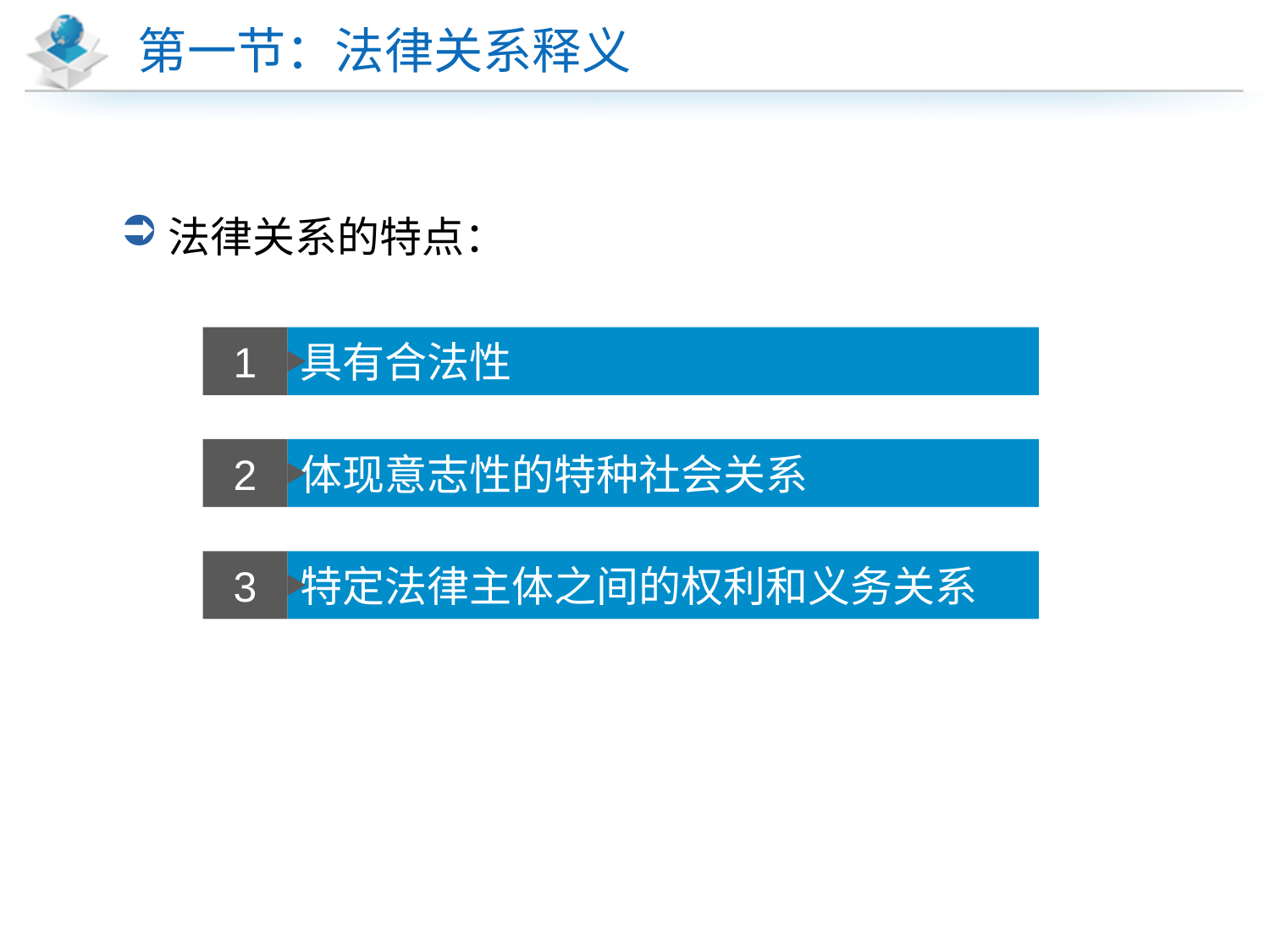

# 第一节：法律关系释义
法律关系的特点：
1
具有合法性

2
体现意志性的特种社会关系

3
特定法律主体之间的权利和义务关系